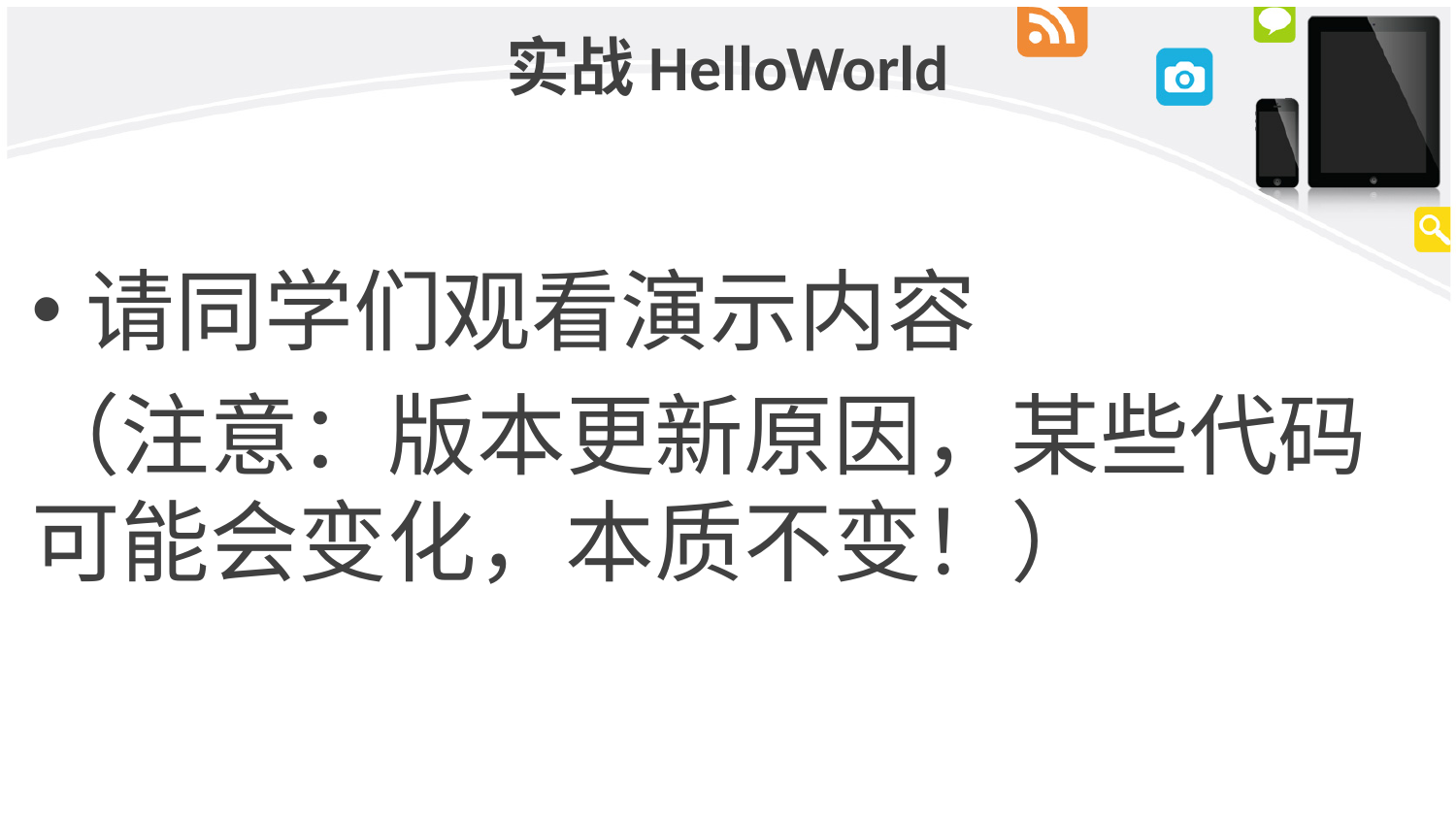

# 实战HelloWorld

请同学们观看演示内容
（注意：版本更新原因，某些代码可能会变化，本质不变！）